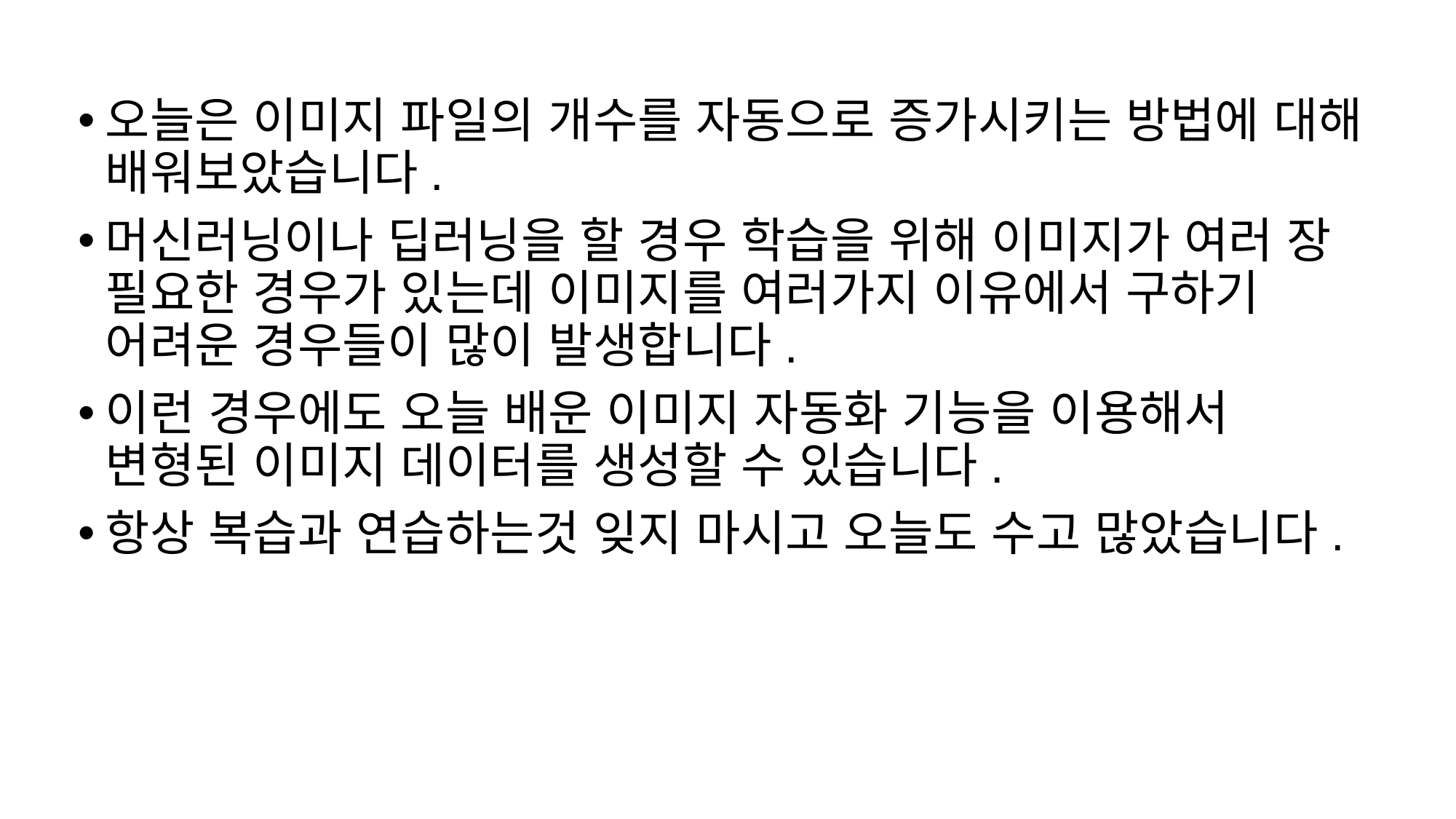

오늘은 이미지 파일의 개수를 자동으로 증가시키는 방법에 대해 배워보았습니다.
머신러닝이나 딥러닝을 할 경우 학습을 위해 이미지가 여러 장 필요한 경우가 있는데 이미지를 여러가지 이유에서 구하기 어려운 경우들이 많이 발생합니다.
이런 경우에도 오늘 배운 이미지 자동화 기능을 이용해서 변형된 이미지 데이터를 생성할 수 있습니다.
항상 복습과 연습하는것 잊지 마시고 오늘도 수고 많았습니다.